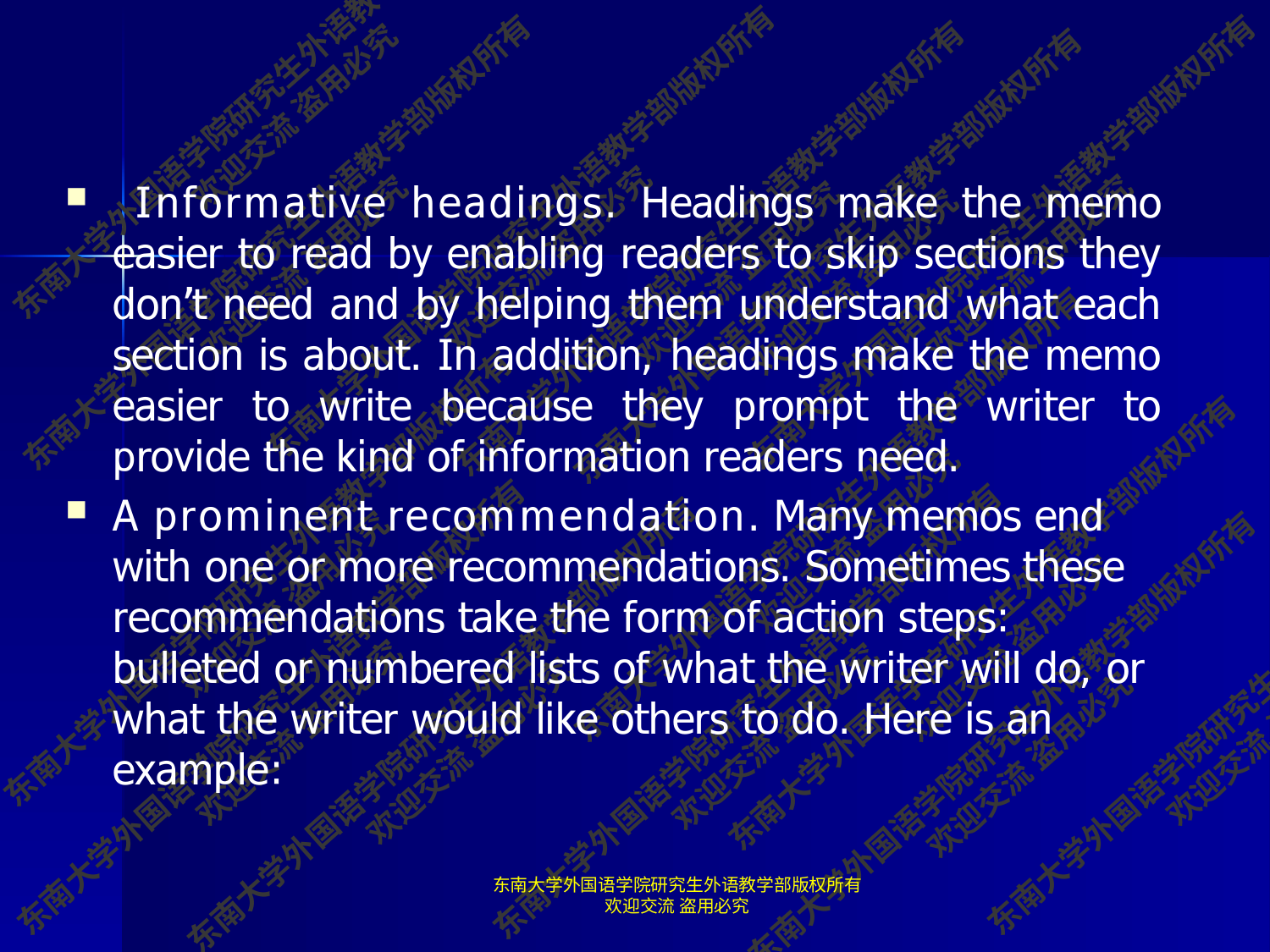

#
 Informative headings. Headings make the memo easier to read by enabling readers to skip sections they don’t need and by helping them understand what each section is about. In addition, headings make the memo easier to write because they prompt the writer to provide the kind of information readers need.
A prominent recommendation. Many memos end with one or more recommendations. Sometimes these recommendations take the form of action steps: bulleted or numbered lists of what the writer will do, or what the writer would like others to do. Here is an example:
东南大学外国语学院研究生外语教学部版权所有 欢迎交流 盗用必究